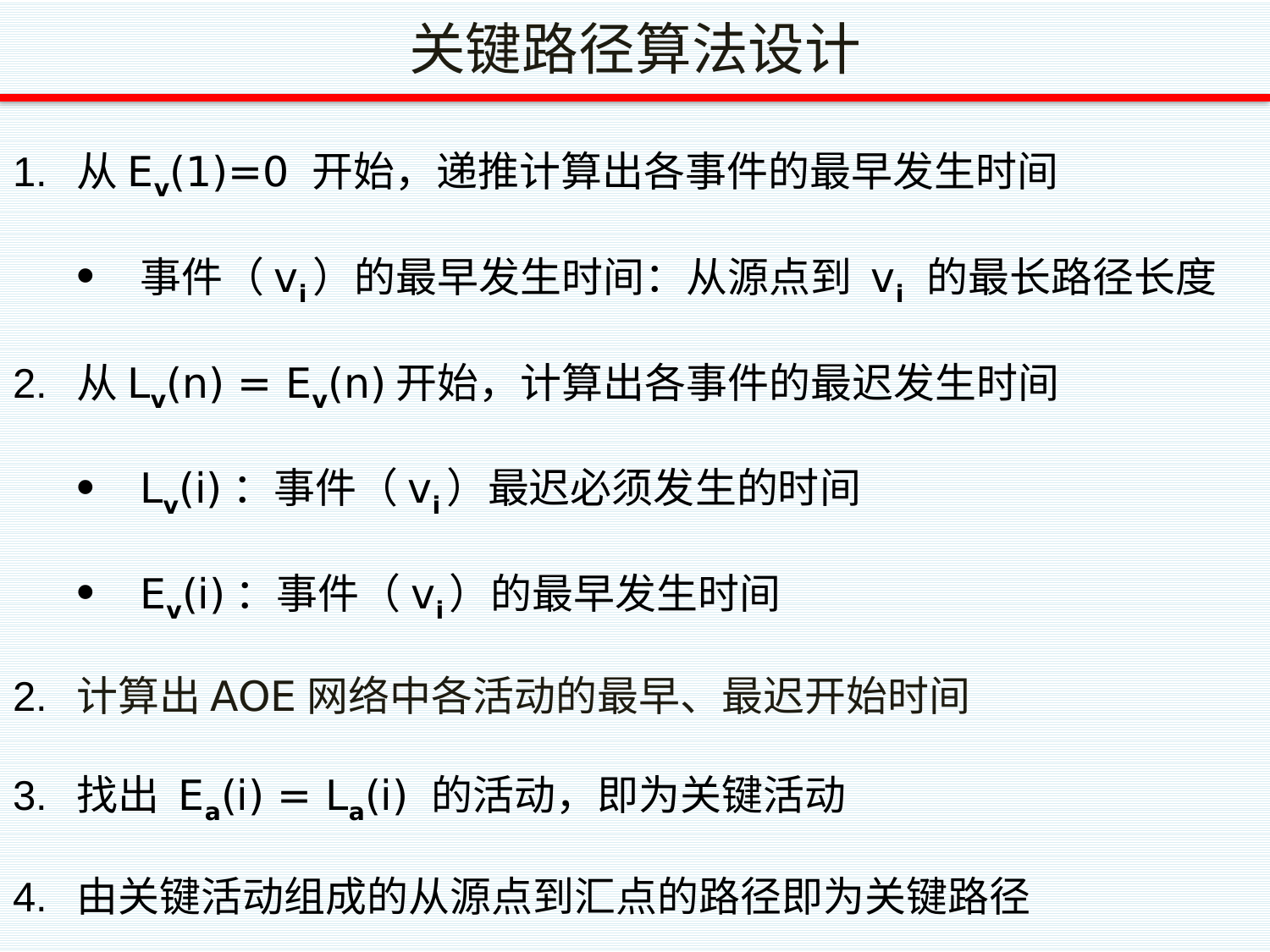

# 关键路径算法设计
从Ev(1)=0 开始，递推计算出各事件的最早发生时间
事件（vi）的最早发生时间：从源点到 vi 的最长路径长度
从Lv(n) = Ev(n)开始，计算出各事件的最迟发生时间
Lv(i)：事件（vi）最迟必须发生的时间
Ev(i)：事件（vi）的最早发生时间
计算出AOE网络中各活动的最早、最迟开始时间
找出 Ea(i) = La(i) 的活动，即为关键活动
由关键活动组成的从源点到汇点的路径即为关键路径